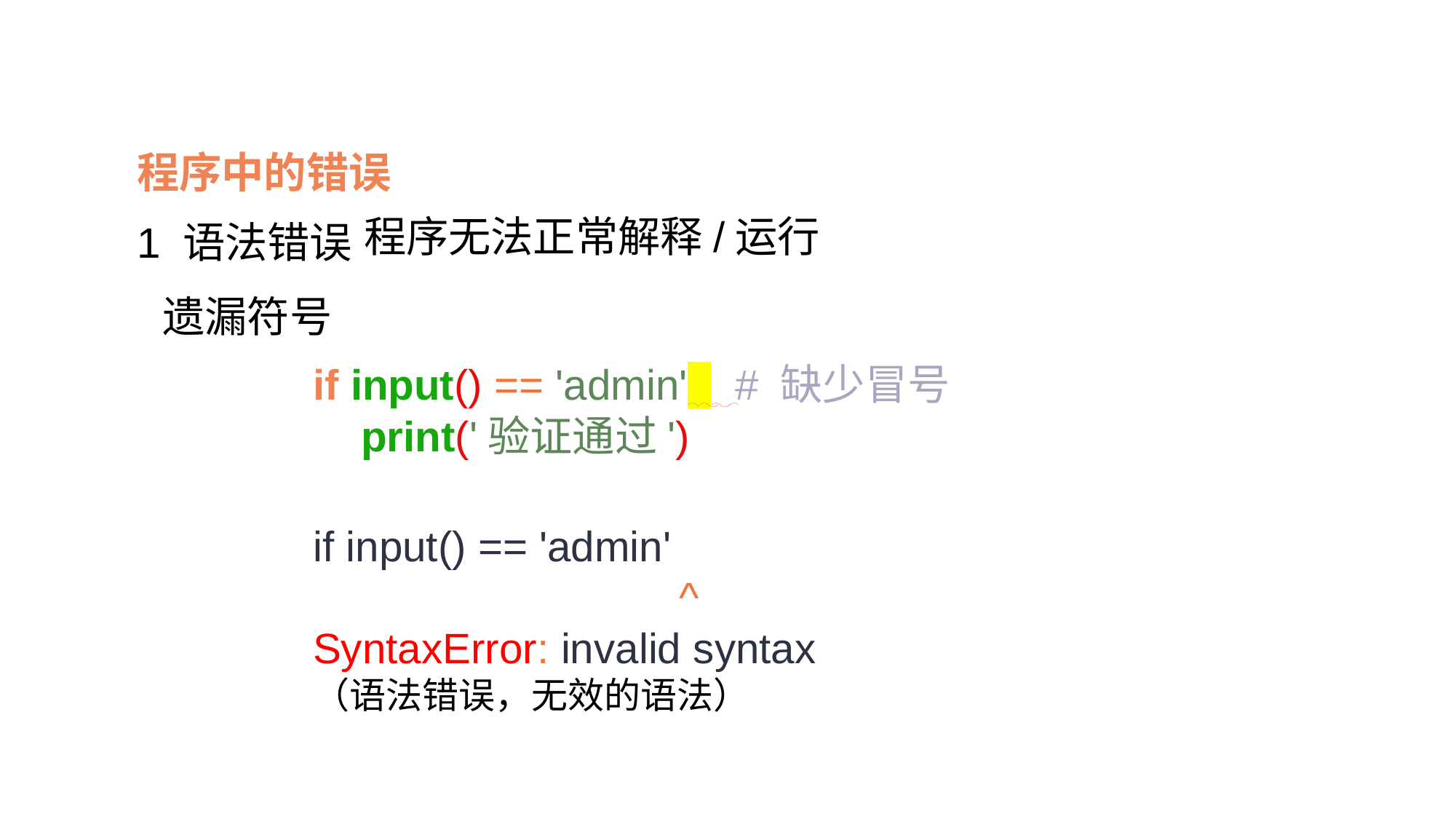

程序中的错误
1 语法错误
程序无法正常解释/运行
遗漏符号
if input() == 'admin'  : # 缺少冒号
    print('验证通过')
if input() == 'admin'
                               ^
SyntaxError: invalid syntax
（语法错误，无效的语法）